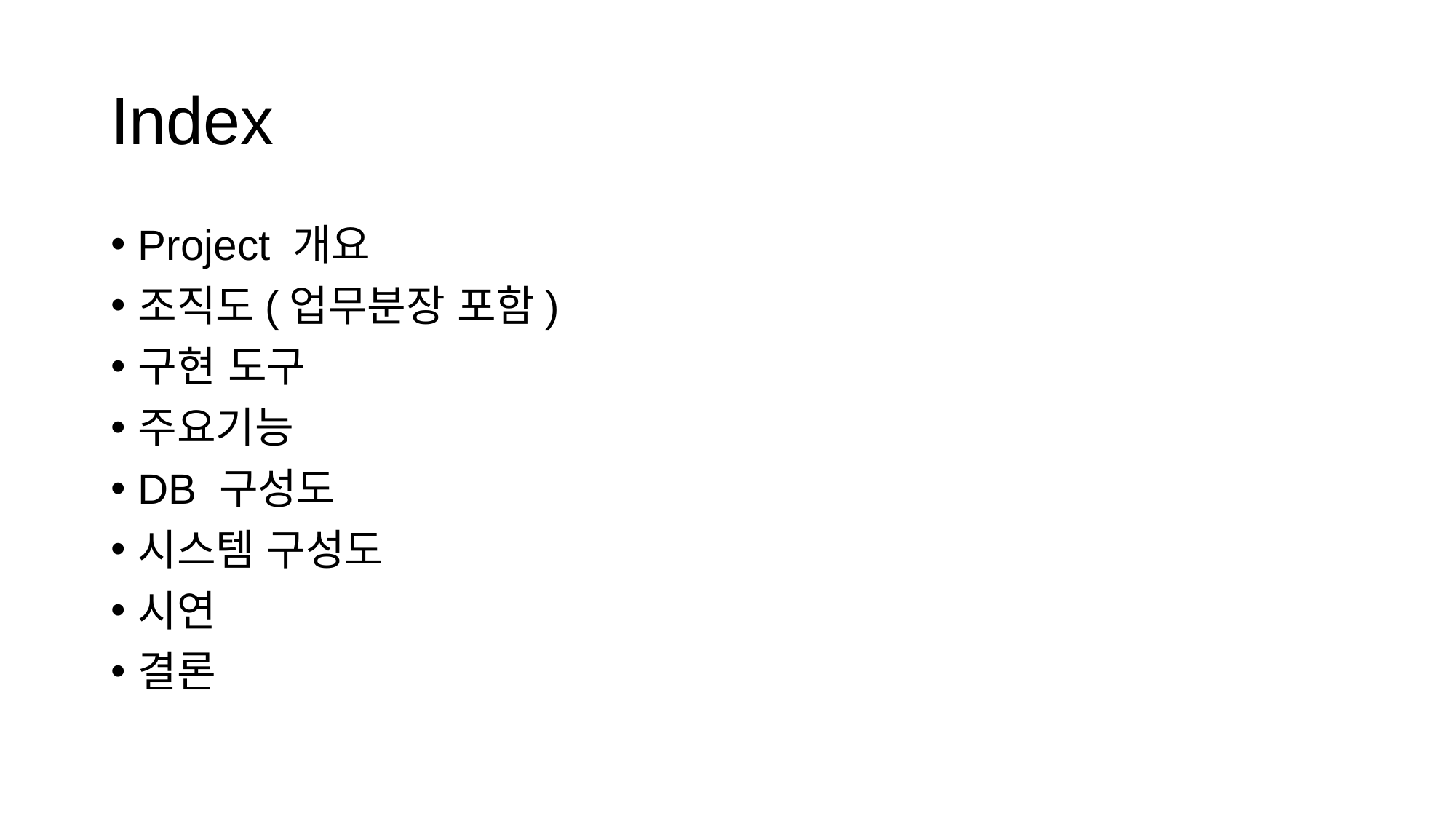

# Index
Project 개요
조직도(업무분장 포함)
구현 도구
주요기능
DB 구성도
시스템 구성도
시연
결론